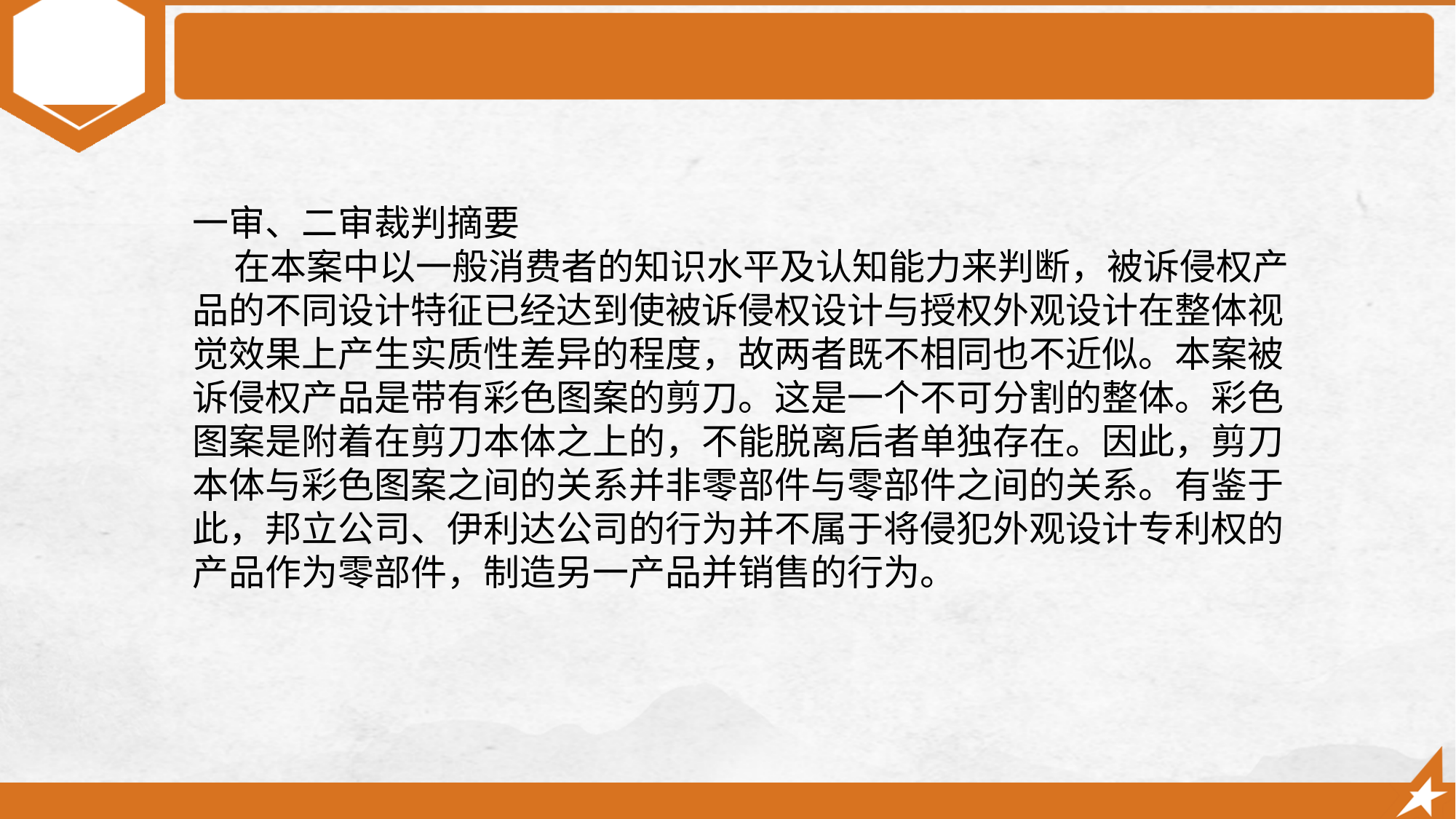

一审、二审裁判摘要
    在本案中以一般消费者的知识水平及认知能力来判断，被诉侵权产品的不同设计特征已经达到使被诉侵权设计与授权外观设计在整体视觉效果上产生实质性差异的程度，故两者既不相同也不近似。本案被诉侵权产品是带有彩色图案的剪刀。这是一个不可分割的整体。彩色图案是附着在剪刀本体之上的，不能脱离后者单独存在。因此，剪刀本体与彩色图案之间的关系并非零部件与零部件之间的关系。有鉴于此，邦立公司、伊利达公司的行为并不属于将侵犯外观设计专利权的产品作为零部件，制造另一产品并销售的行为。